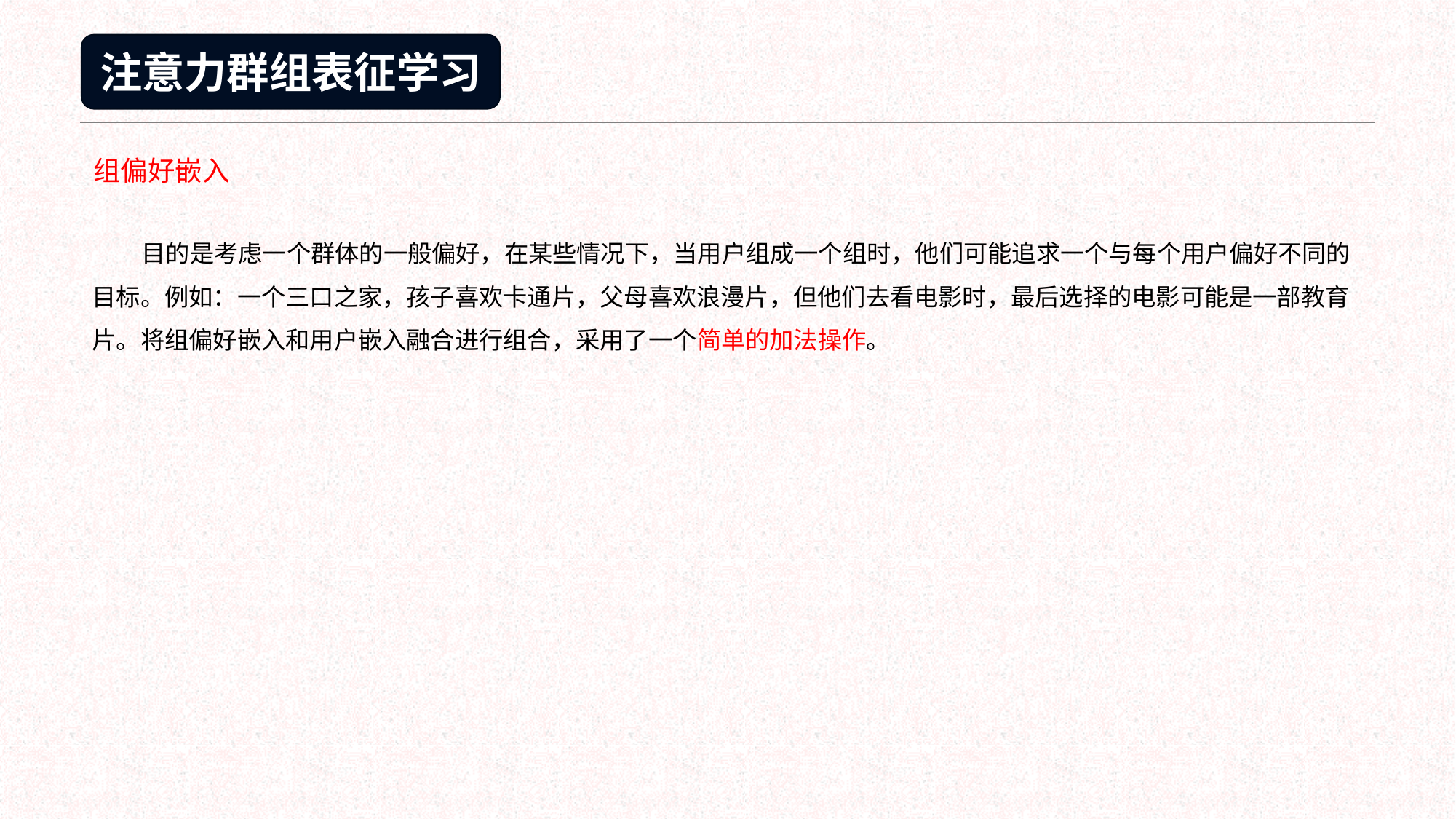

注意力群组表征学习
组偏好嵌入
        目的是考虑一个群体的一般偏好，在某些情况下，当用户组成一个组时，他们可能追求一个与每个用户偏好不同的目标。例如：一个三口之家，孩子喜欢卡通片，父母喜欢浪漫片，但他们去看电影时，最后选择的电影可能是一部教育片。将组偏好嵌入和用户嵌入融合进行组合，采用了一个简单的加法操作。